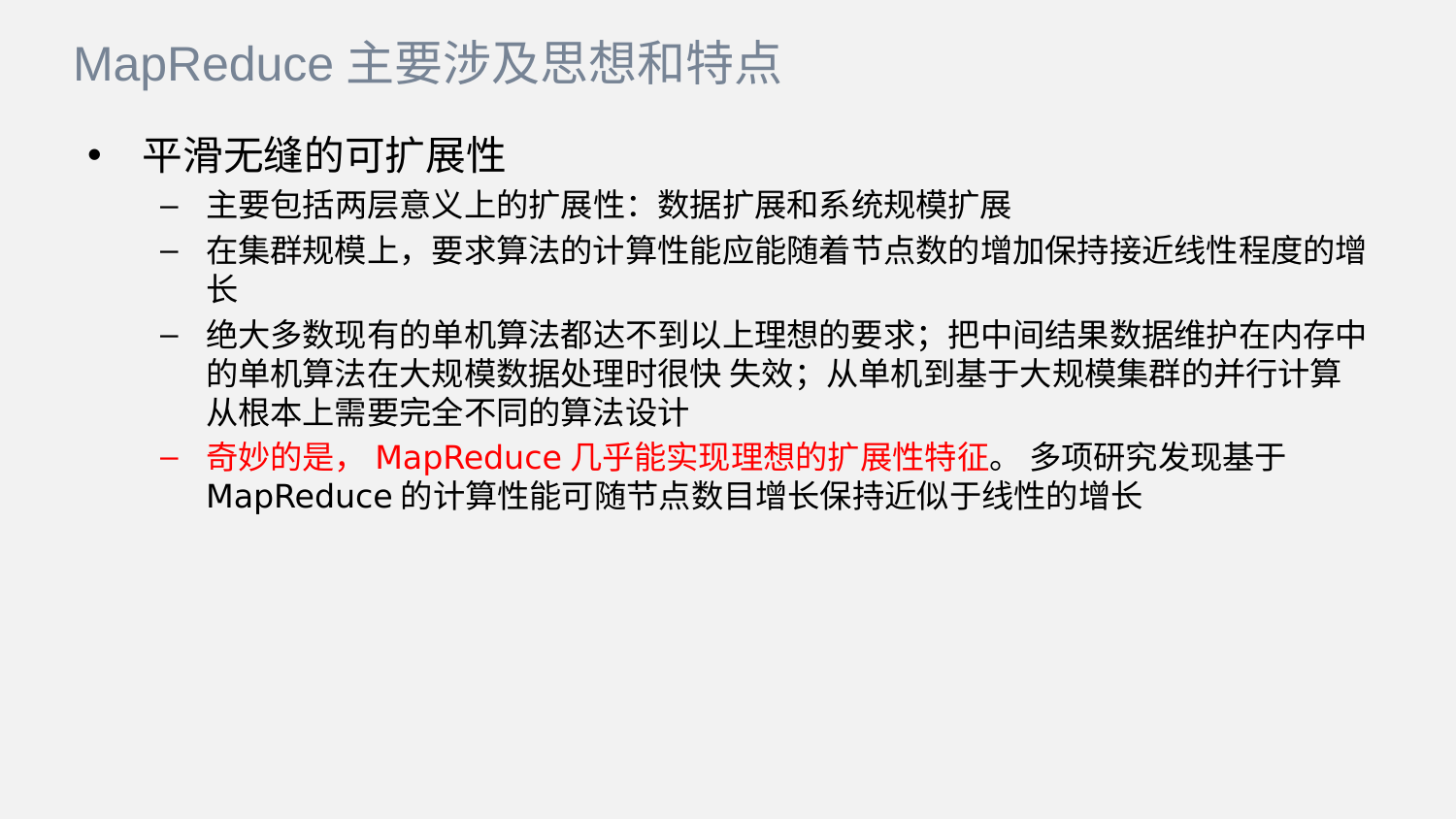

MapReduce主要涉及思想和特点
平滑无缝的可扩展性
主要包括两层意义上的扩展性：数据扩展和系统规模扩展
在集群规模上，要求算法的计算性能应能随着节点数的增加保持接近线性程度的增长
绝大多数现有的单机算法都达不到以上理想的要求；把中间结果数据维护在内存中的单机算法在大规模数据处理时很快 失效；从单机到基于大规模集群的并行计算从根本上需要完全不同的算法设计
奇妙的是，MapReduce几乎能实现理想的扩展性特征。 多项研究发现基于MapReduce的计算性能可随节点数目增长保持近似于线性的增长